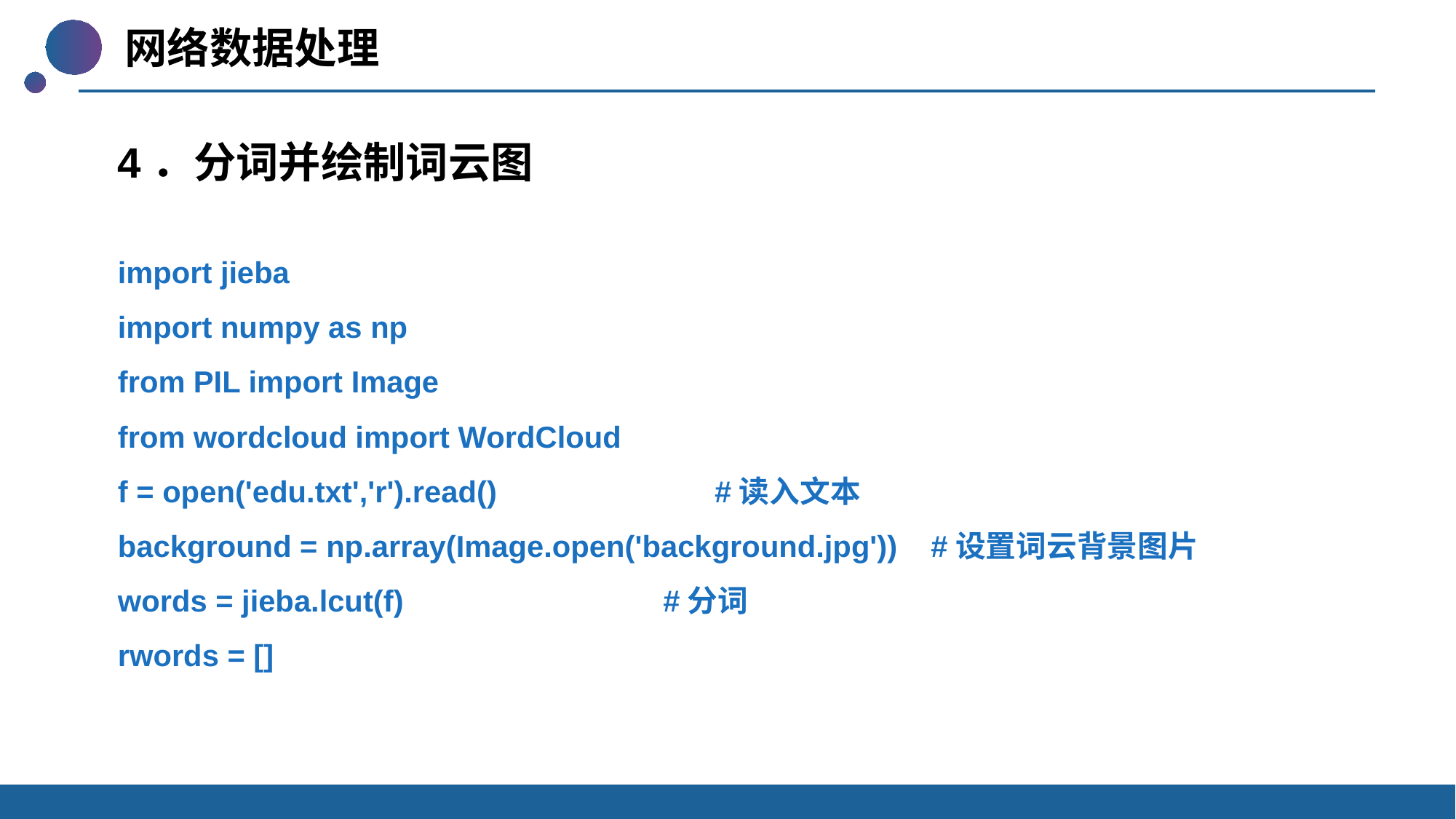

网络数据处理

4．分词并绘制词云图
import jieba
import numpy as np
from PIL import Image
from wordcloud import WordCloud
f = open('edu.txt','r').read()                          #读入文本
background = np.array(Image.open('background.jpg'))    #设置词云背景图片
words = jieba.lcut(f)                               #分词
rwords = []